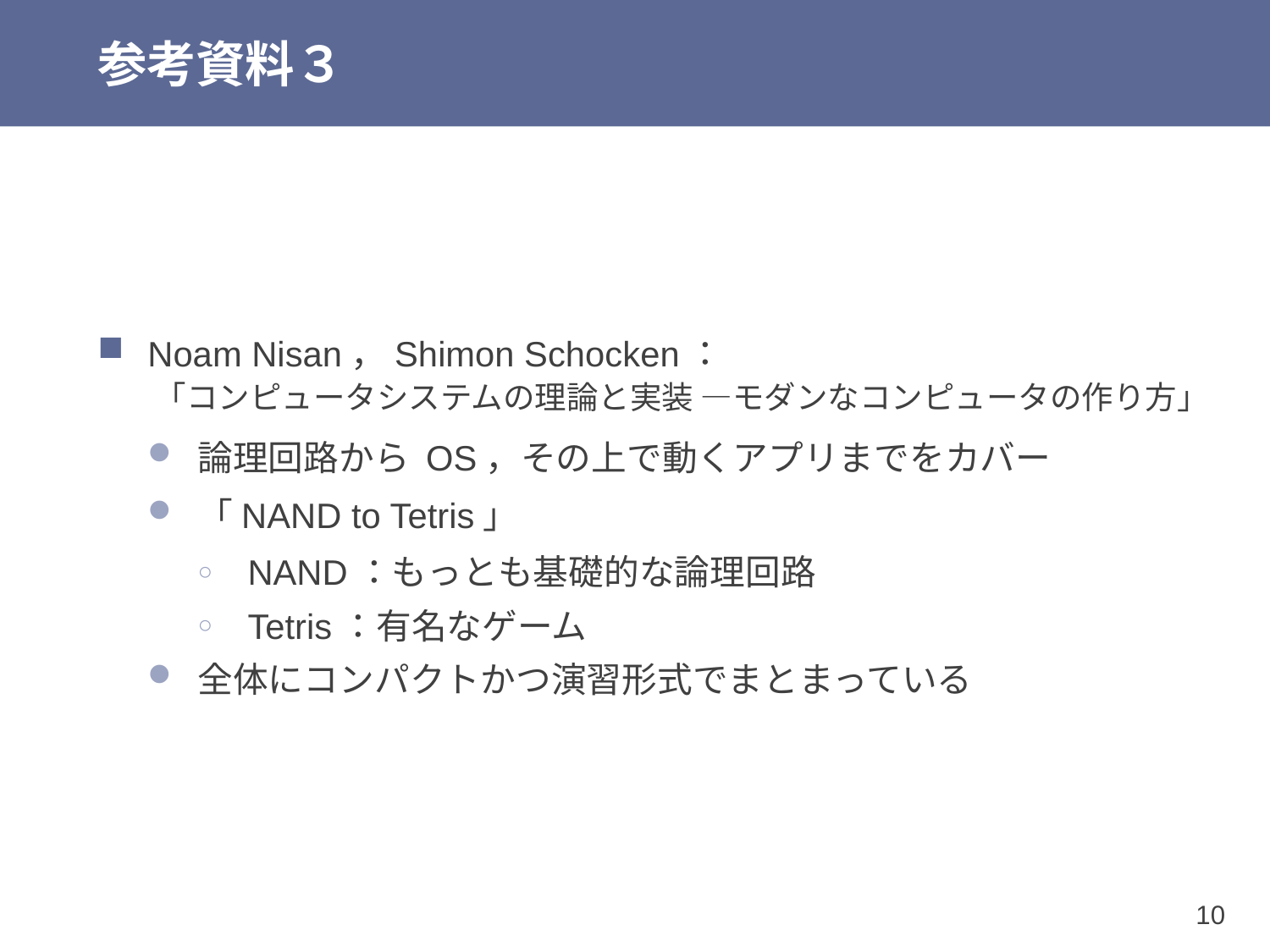

# 参考資料３
Noam Nisan，Shimon Schocken：
 「コンピュータシステムの理論と実装 ―モダンなコンピュータの作り方」
論理回路から OS，その上で動くアプリまでをカバー
「NAND to Tetris」
NAND：もっとも基礎的な論理回路
Tetris：有名なゲーム
全体にコンパクトかつ演習形式でまとまっている